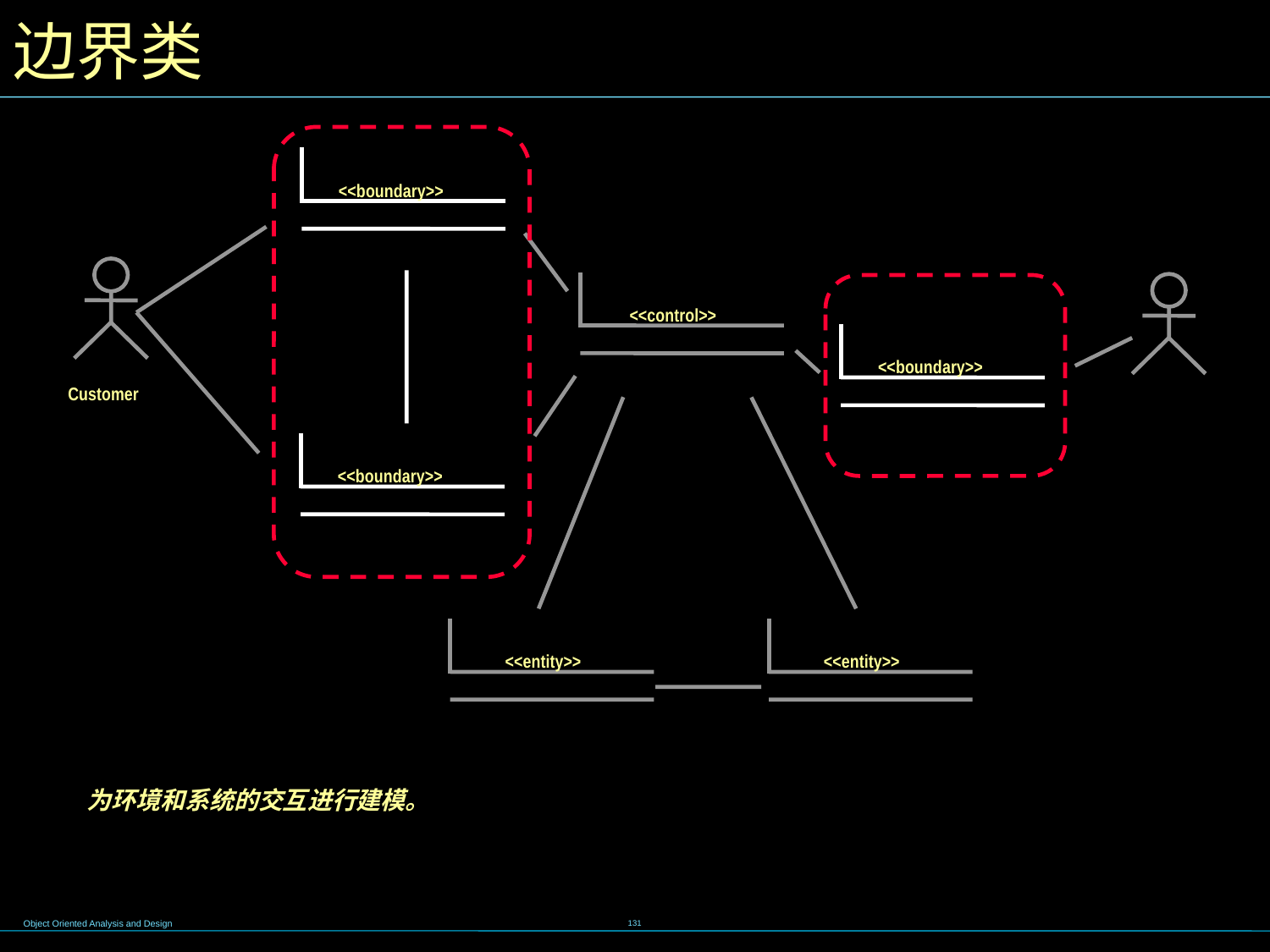

# 边界类

<<boundary>>

<<control>>

<<boundary>>

Customer

<<boundary>>

<<entity>>

<<entity>>

为环境和系统的交互进行建模。